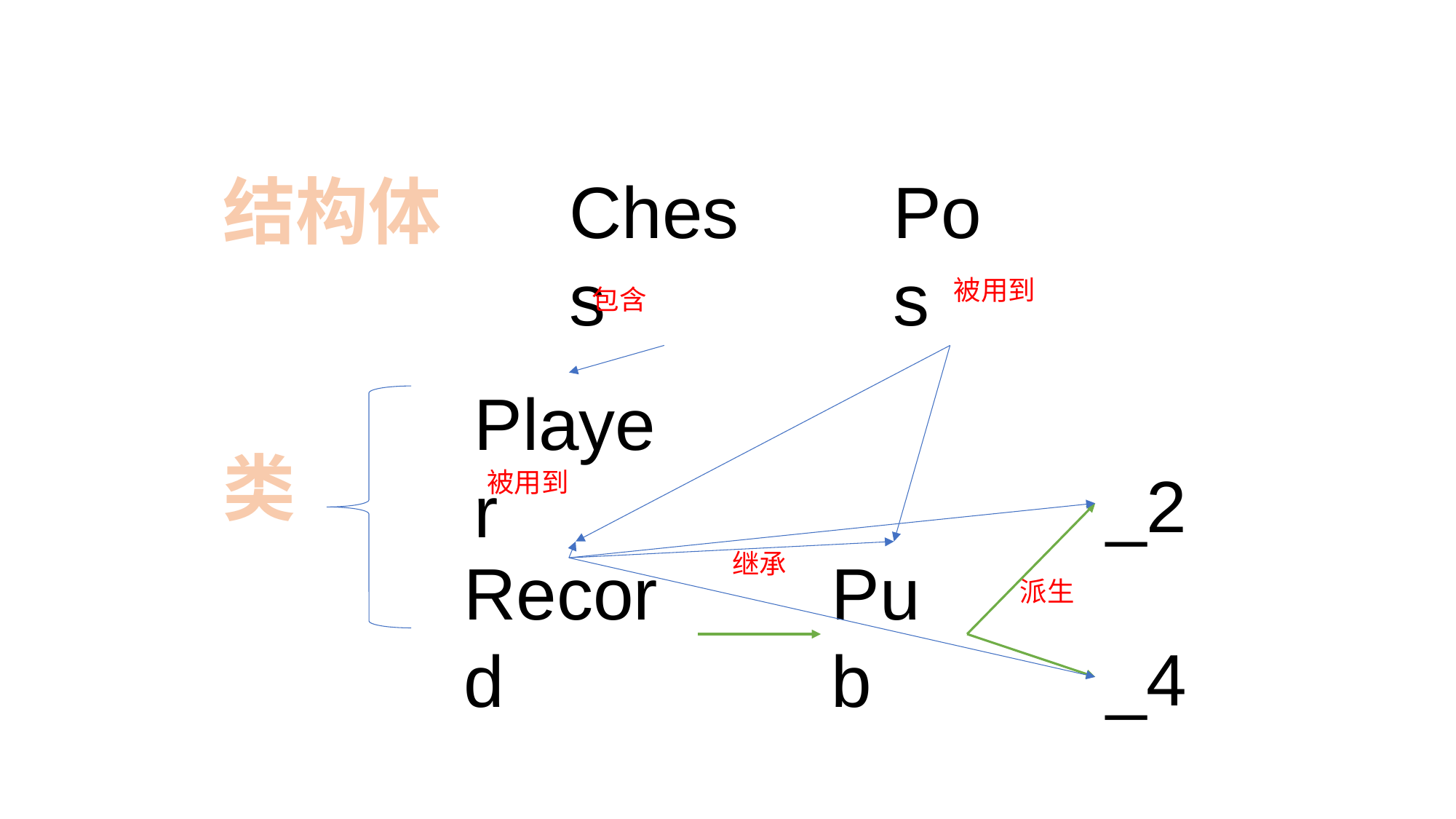

Chess
Pos
结构体
被用到
包含
Player

类
_2
被用到
继承
Pub
Record
派生
_4